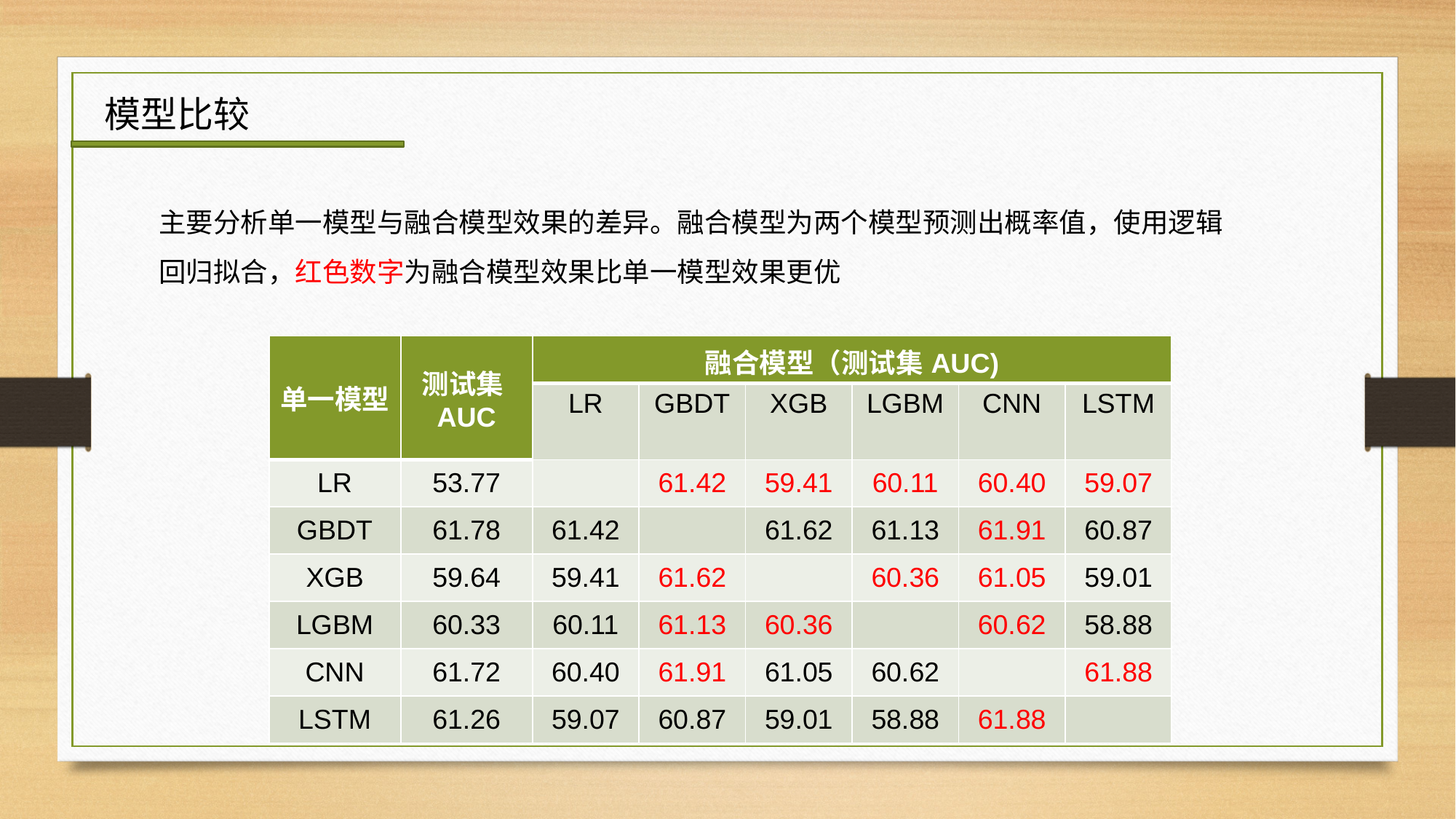

模型比较

主要分析单一模型与融合模型效果的差异。融合模型为两个模型预测出概率值，使用逻辑回归拟合，红色数字为融合模型效果比单一模型效果更优
| 单一模型 | 测试集AUC | 融合模型（测试集AUC) |  |  |  |  |  |
| --- | --- | --- | --- | --- | --- | --- | --- |
|  |  | LR | GBDT | XGB | LGBM | CNN | LSTM |
| LR | 53.77 |  | 61.42 | 59.41 | 60.11 | 60.40 | 59.07 |
| GBDT | 61.78 | 61.42 |  | 61.62 | 61.13 | 61.91 | 60.87 |
| XGB | 59.64 | 59.41 | 61.62 |  | 60.36 | 61.05 | 59.01 |
| LGBM | 60.33 | 60.11 | 61.13 | 60.36 |  | 60.62 | 58.88 |
| CNN | 61.72 | 60.40 | 61.91 | 61.05 | 60.62 |  | 61.88 |
| LSTM | 61.26 | 59.07 | 60.87 | 59.01 | 58.88 | 61.88 |  |